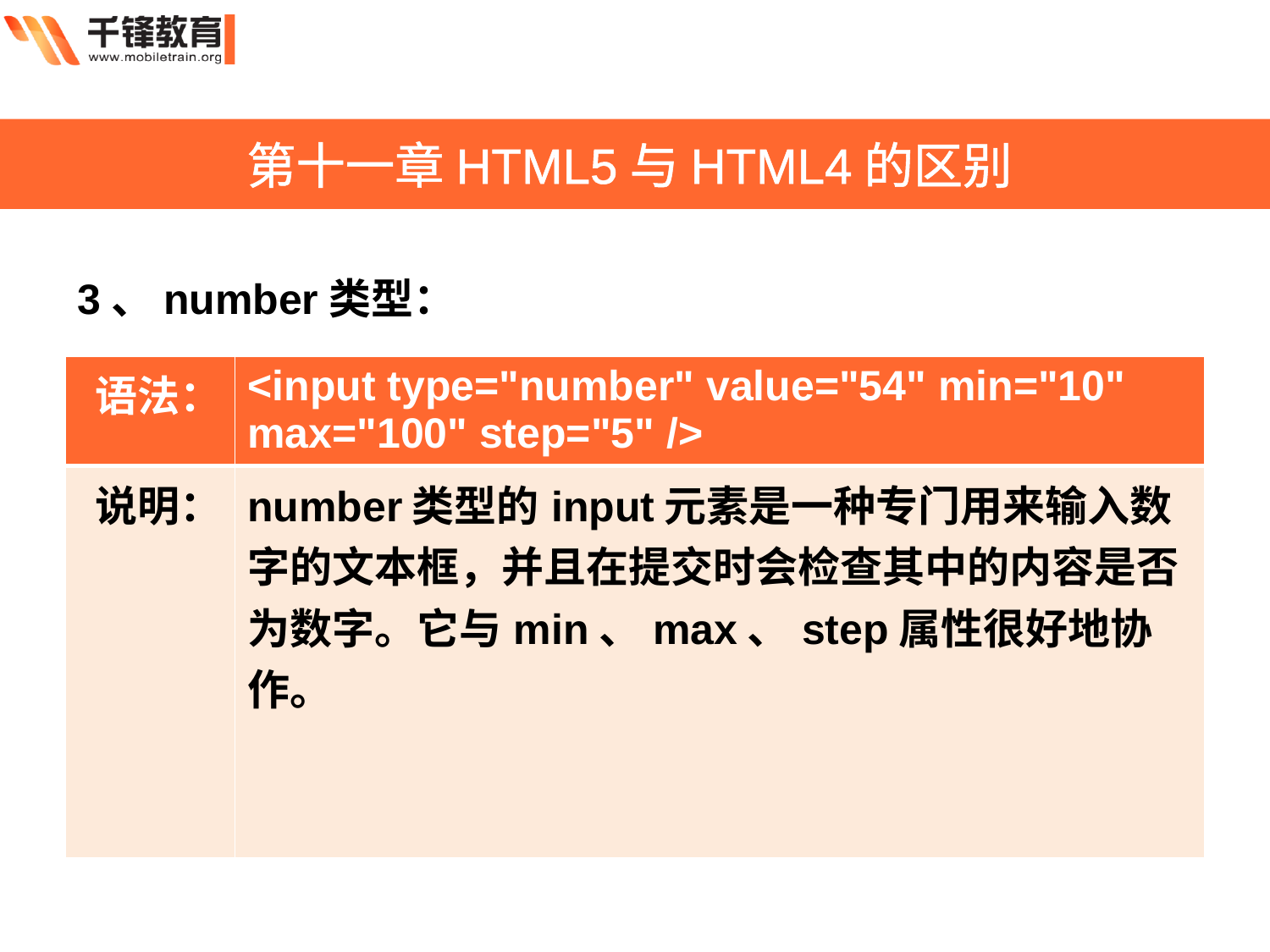

第十一章HTML5与HTML4的区别
3、number类型：

| 语法： | <input type="number" value="54" min="10" max="100" step="5" /> |
| --- | --- |
| 说明： | number类型的input元素是一种专门用来输入数字的文本框，并且在提交时会检查其中的内容是否为数字。它与min、max、step属性很好地协作。 |